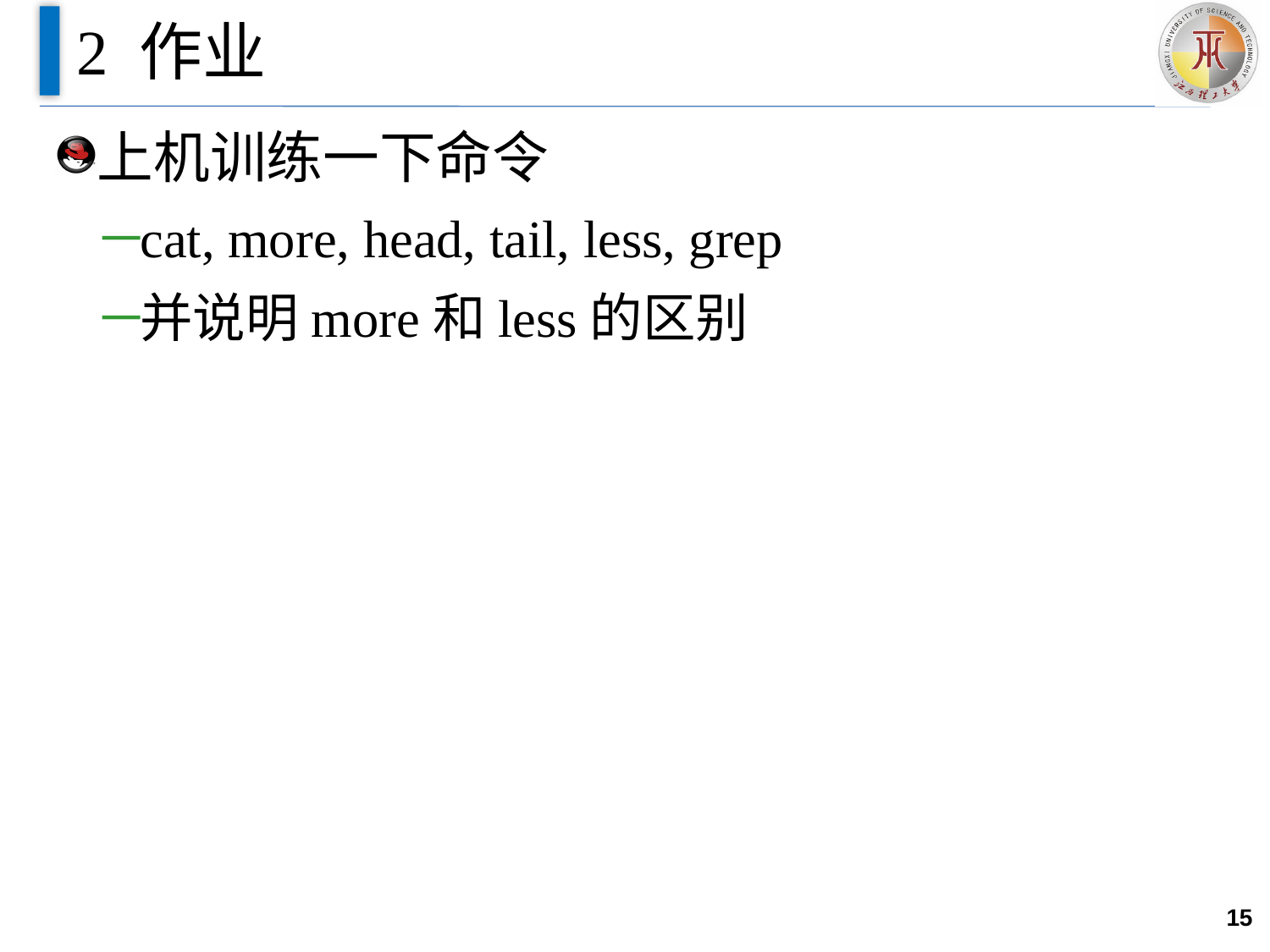

# 2 作业
上机训练一下命令
cat, more, head, tail, less, grep
并说明more和less的区别

15